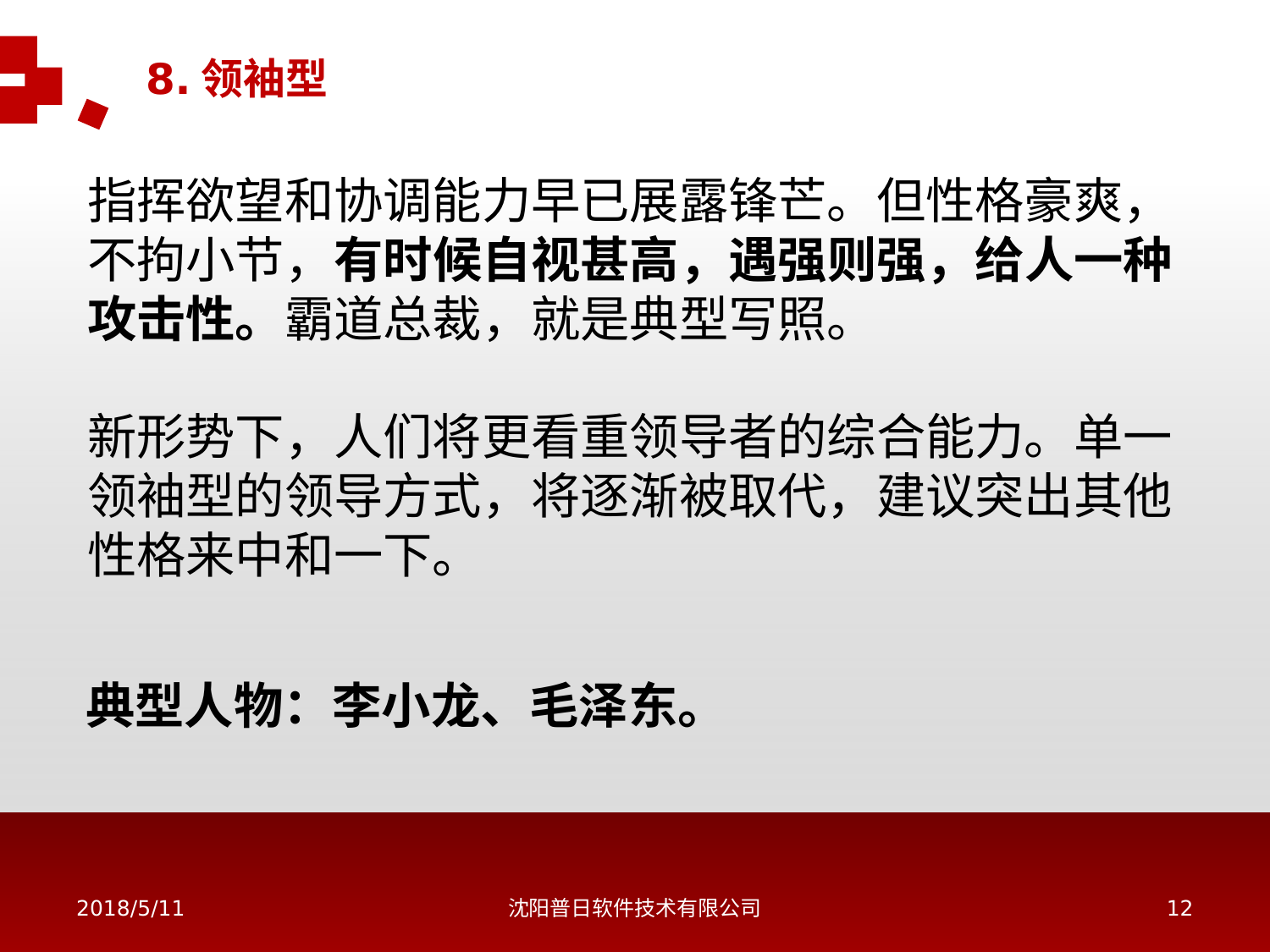

8.领袖型
指挥欲望和协调能力早已展露锋芒。但性格豪爽，不拘小节，有时候自视甚高，遇强则强，给人一种攻击性。霸道总裁，就是典型写照。
新形势下，人们将更看重领导者的综合能力。单一领袖型的领导方式，将逐渐被取代，建议突出其他性格来中和一下。
典型人物：李小龙、毛泽东。
2018/5/11
沈阳普日软件技术有限公司
12